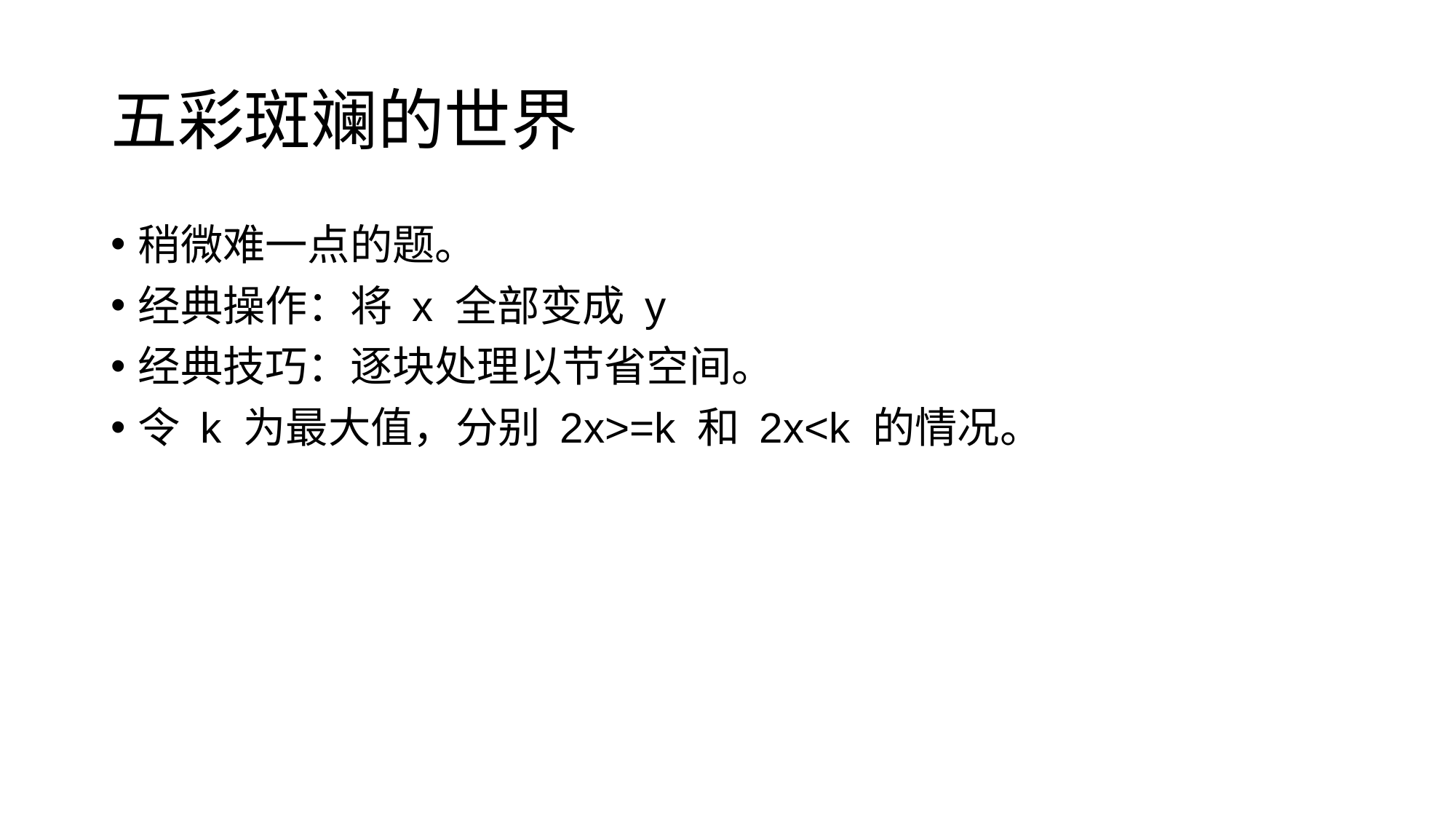

# 五彩斑斓的世界
稍微难一点的题。
经典操作：将 x 全部变成 y
经典技巧：逐块处理以节省空间。
令 k 为最大值，分别 2x>=k 和 2x<k 的情况。